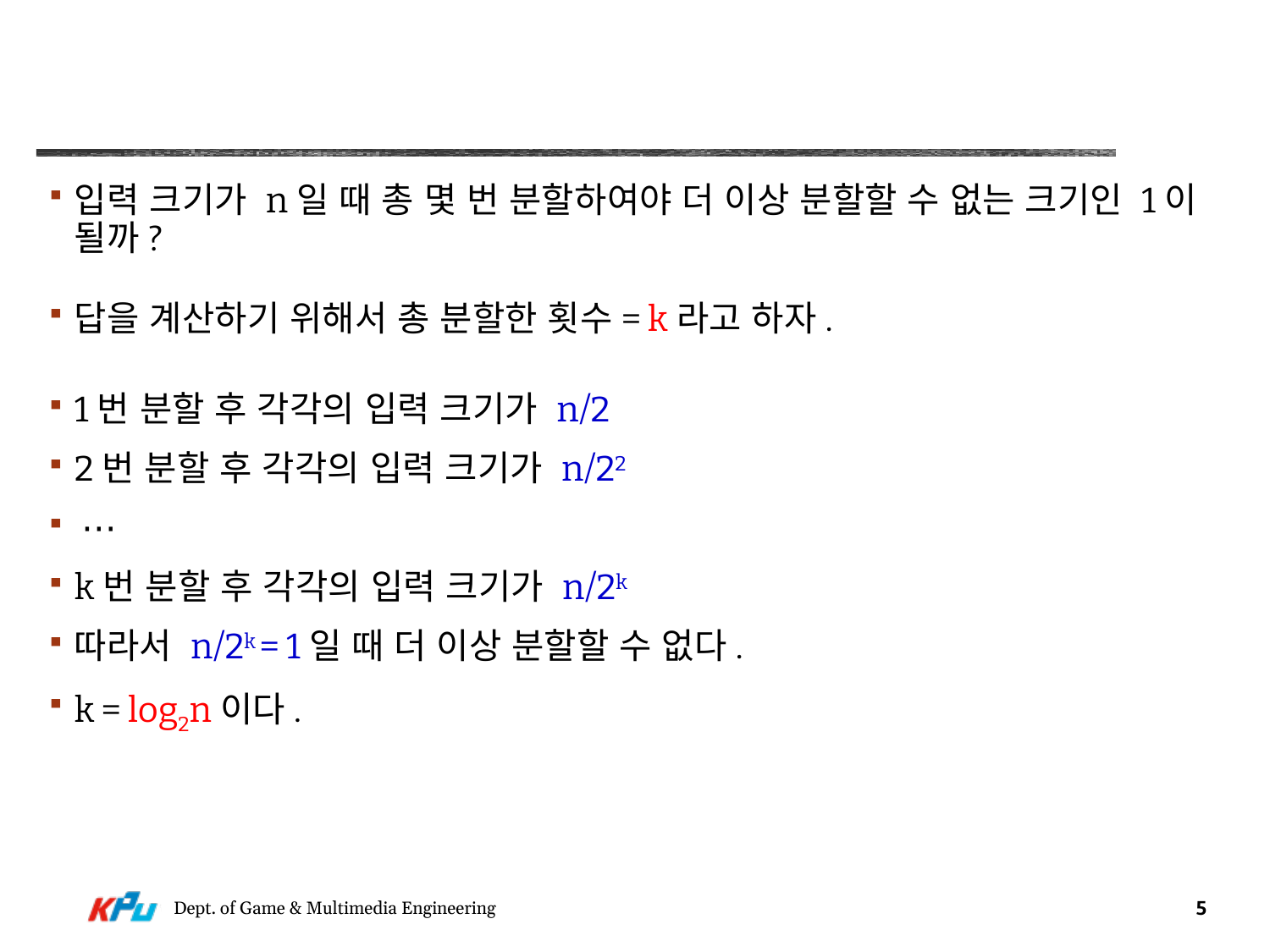

#
입력 크기가 n일 때 총 몇 번 분할하여야 더 이상 분할할 수 없는 크기인 1이 될까?
답을 계산하기 위해서 총 분할한 횟수= k라고 하자.
1번 분할 후 각각의 입력 크기가 n/2
2번 분할 후 각각의 입력 크기가 n/22
 ⋯
k번 분할 후 각각의 입력 크기가 n/2k
따라서 n/2k = 1일 때 더 이상 분할할 수 없다.
k = log2n이다.

Dept. of Game & Multimedia Engineering
5